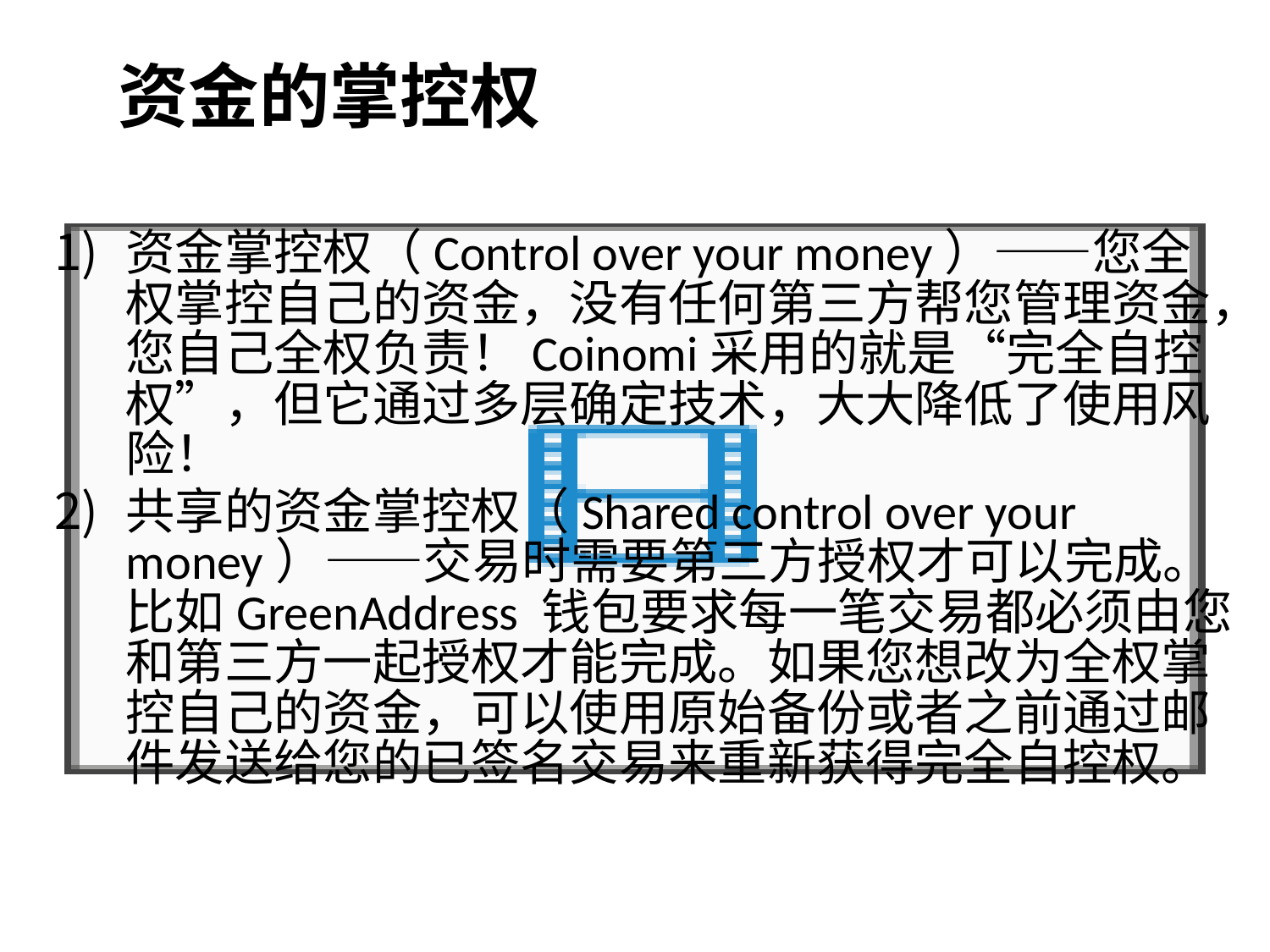

# 资金的掌控权
资金掌控权（Control over your money）——您全权掌控自己的资金，没有任何第三方帮您管理资金，您自己全权负责！Coinomi采用的就是“完全自控权”，但它通过多层确定技术，大大降低了使用风险！
共享的资金掌控权（Shared control over your money）——交易时需要第三方授权才可以完成。比如GreenAddress 钱包要求每一笔交易都必须由您和第三方一起授权才能完成。如果您想改为全权掌控自己的资金，可以使用原始备份或者之前通过邮件发送给您的已签名交易来重新获得完全自控权。